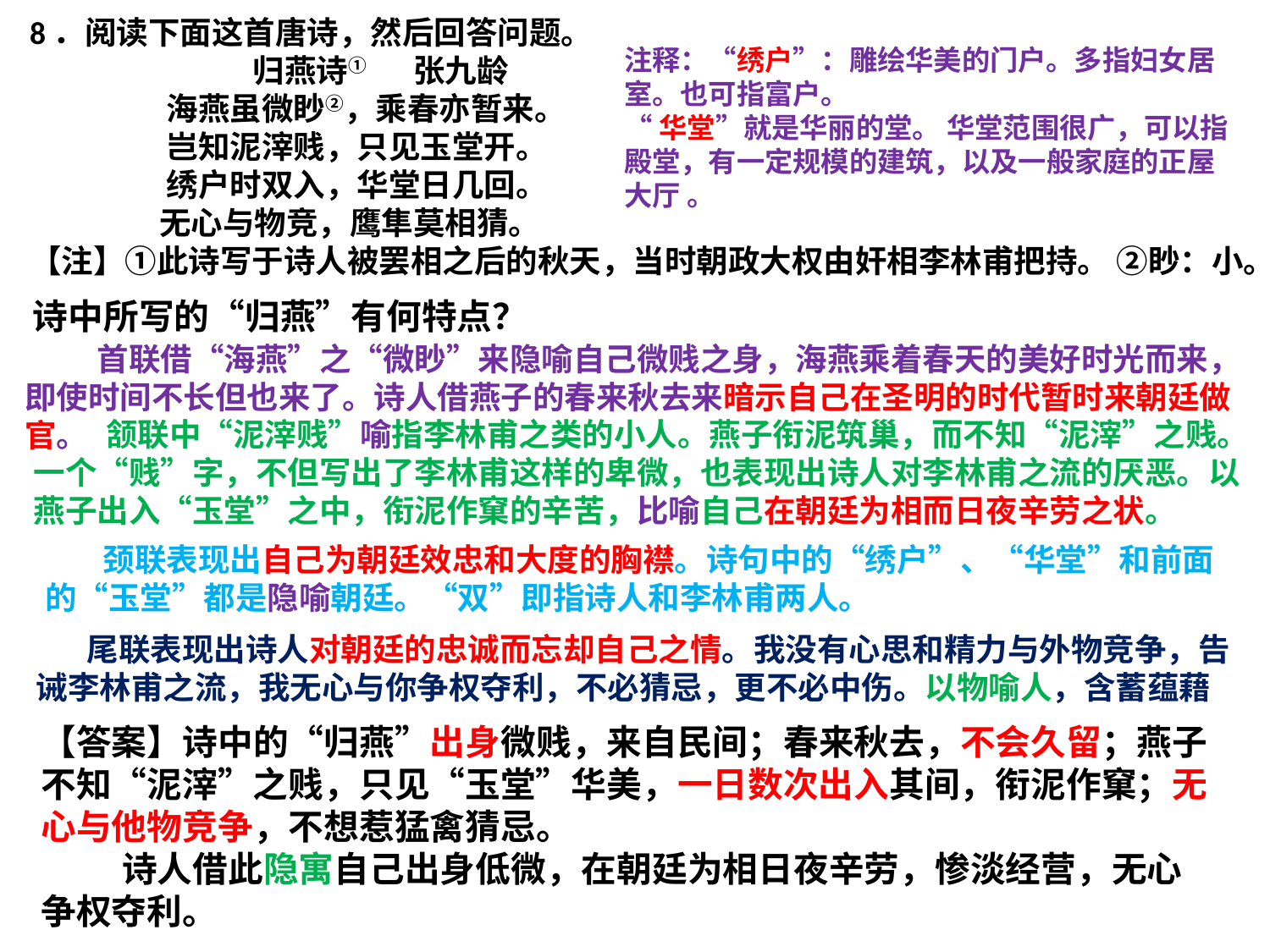

8．阅读下面这首唐诗，然后回答问题。
                              归燕诗①           张九龄
                  海燕虽微眇②，乘春亦暂来。
                  岂知泥滓贱，只见玉堂开。
                  绣户时双入，华堂日几回。
                 无心与物竞，鹰隼莫相猜。
【注】①此诗写于诗人被罢相之后的秋天，当时朝政大权由奸相李林甫把持。 ②眇：小。
注释：“绣户”：雕绘华美的门户。多指妇女居室。也可指富户。
“华堂”就是华丽的堂。 华堂范围很广，可以指殿堂，有一定规模的建筑，以及一般家庭的正屋大厅 。
诗中所写的“归燕”有何特点？
         首联借“海燕”之“微眇”来隐喻自己微贱之身，海燕乘着春天的美好时光而来，即使时间不长但也来了。诗人借燕子的春来秋去来暗示自己在圣明的时代暂时来朝廷做官。
         颔联中“泥滓贱”喻指李林甫之类的小人。燕子衔泥筑巢，而不知“泥滓”之贱。一个“贱”字，不但写出了李林甫这样的卑微，也表现出诗人对李林甫之流的厌恶。以燕子出入“玉堂”之中，衔泥作窠的辛苦，比喻自己在朝廷为相而日夜辛劳之状。
       颈联表现出自己为朝廷效忠和大度的胸襟。诗句中的“绣户”、“华堂”和前面的“玉堂”都是隐喻朝廷。“双”即指诗人和李林甫两人。
      尾联表现出诗人对朝廷的忠诚而忘却自己之情。我没有心思和精力与外物竞争，告诫李林甫之流，我无心与你争权夺利，不必猜忌，更不必中伤。以物喻人，含蓄蕴藉
【答案】诗中的“归燕”出身微贱，来自民间；春来秋去，不会久留；燕子不知“泥滓”之贱，只见“玉堂”华美，一日数次出入其间，衔泥作窠；无心与他物竞争，不想惹猛禽猜忌。
         诗人借此隐寓自己出身低微，在朝廷为相日夜辛劳，惨淡经营，无心争权夺利。